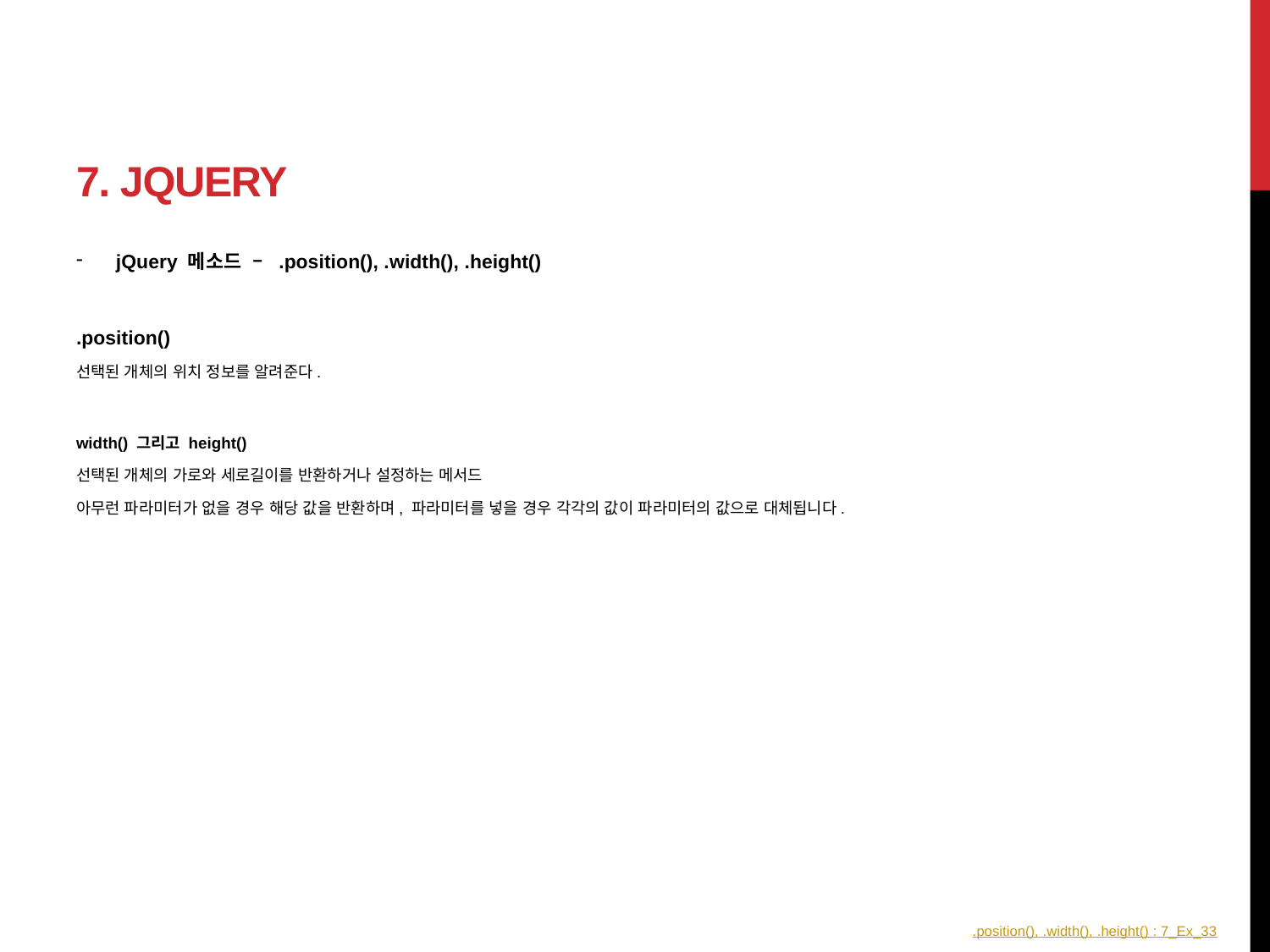

# 7. jquery
jQuery 메소드  –  .position(), .width(), .height()

.position()
선택된 개체의 위치 정보를 알려준다.

width() 그리고 height()
선택된 개체의 가로와 세로길이를 반환하거나 설정하는 메서드
아무런 파라미터가 없을 경우 해당 값을 반환하며, 파라미터를 넣을 경우 각각의 값이 파라미터의 값으로 대체됩니다.

.position(), .width(), .height() : 7_Ex_33